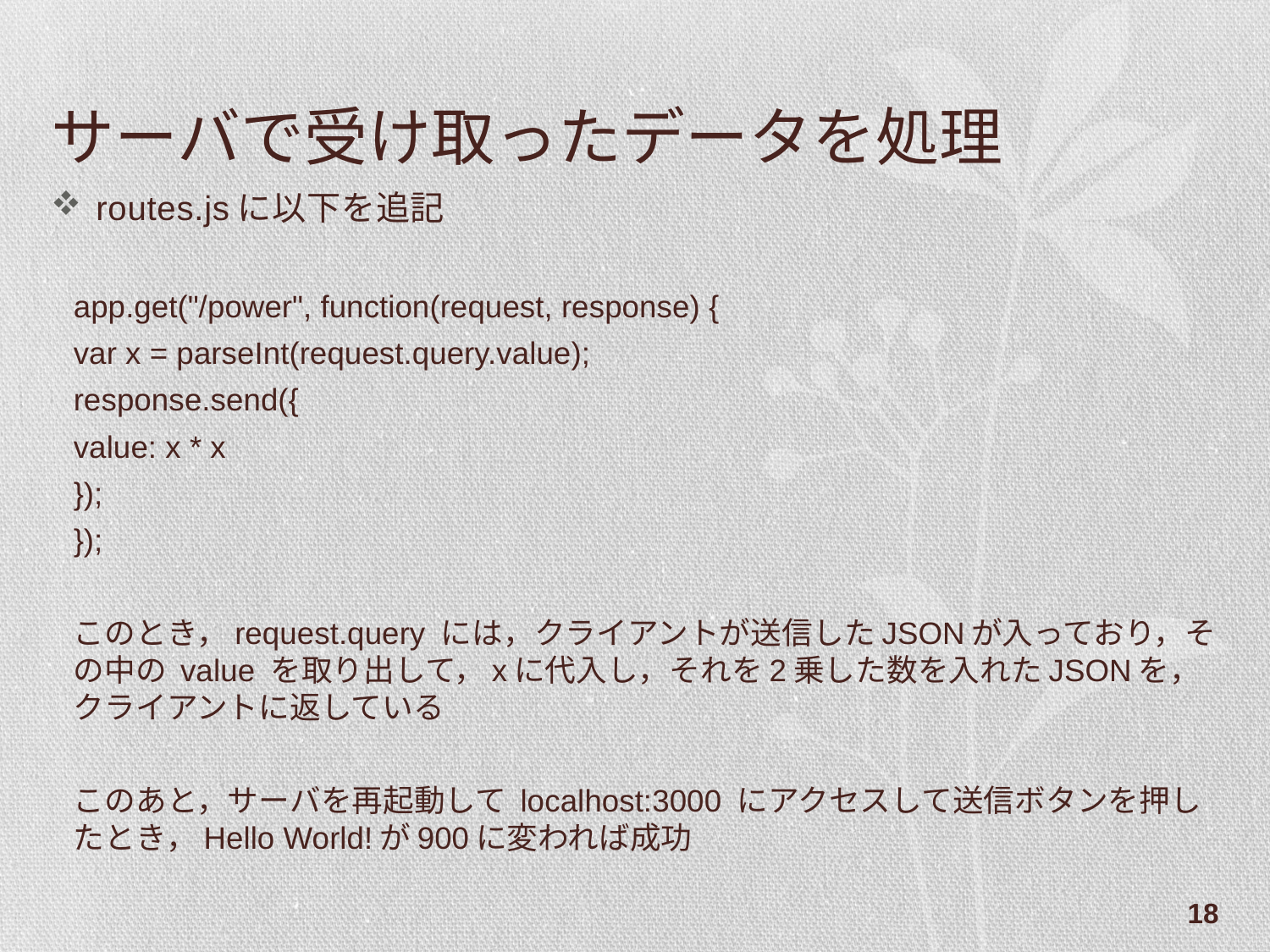

# サーバで受け取ったデータを処理
routes.jsに以下を追記

app.get("/power", function(request, response) {
	var x = parseInt(request.query.value);
		response.send({
			value: x * x
	});
});

このとき，request.query には，クライアントが送信したJSONが入っており，その中の value を取り出して，xに代入し，それを2乗した数を入れたJSONを，クライアントに返している

このあと，サーバを再起動して localhost:3000 にアクセスして送信ボタンを押したとき，Hello World!が900に変われば成功

18